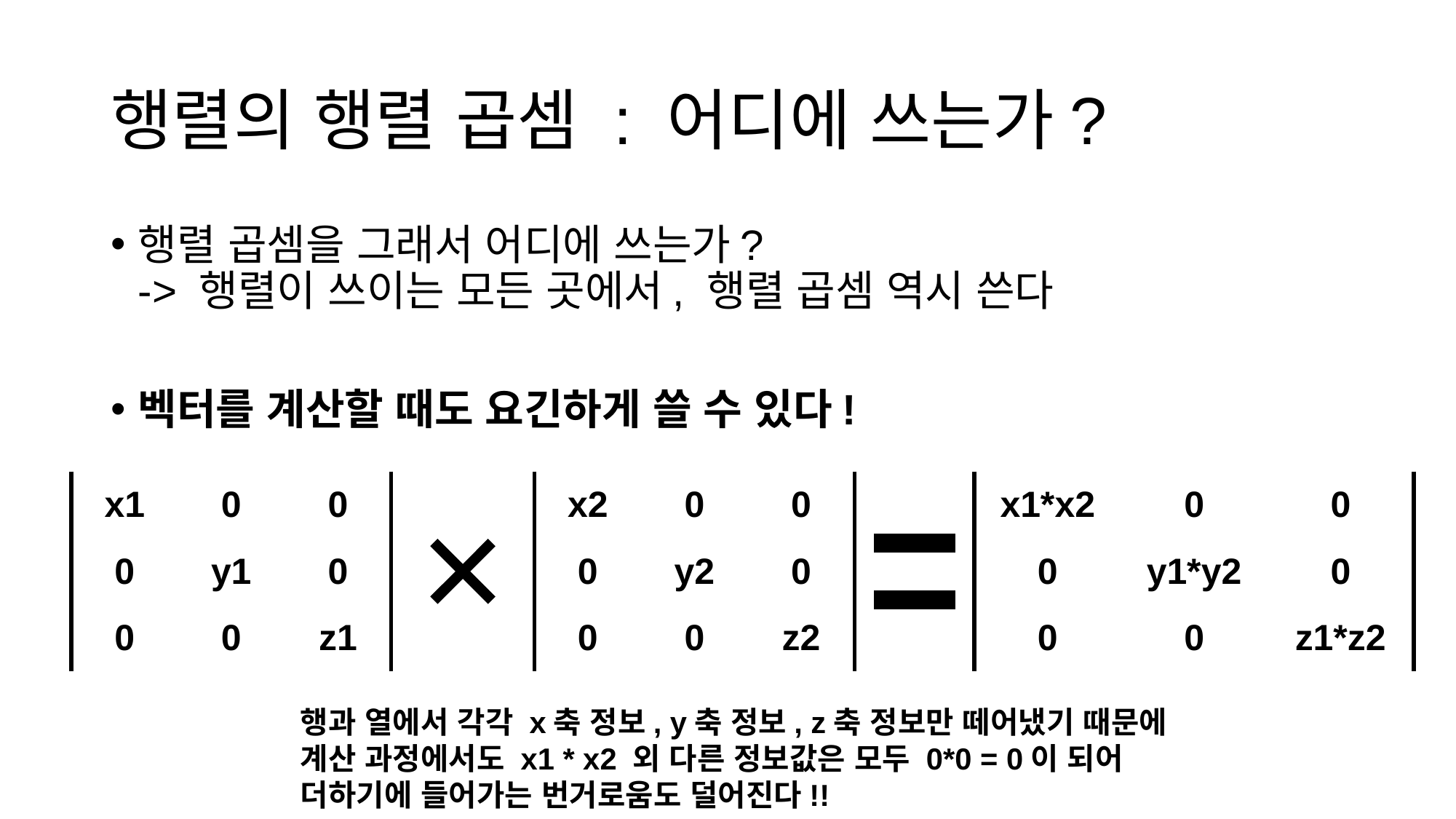

# 행렬의 행렬 곱셈 : 어디에 쓰는가?
행렬 곱셈을 그래서 어디에 쓰는가?
-> 행렬이 쓰이는 모든 곳에서, 행렬 곱셈 역시 쓴다
벡터를 계산할 때도 요긴하게 쓸 수 있다!
| x1\*x2 | 0 | 0 |
| --- | --- | --- |
| 0 | y1\*y2 | 0 |
| 0 | 0 | z1\*z2 |
| x1 | 0 | 0 |
| --- | --- | --- |
| 0 | y1 | 0 |
| 0 | 0 | z1 |
| x2 | 0 | 0 |
| --- | --- | --- |
| 0 | y2 | 0 |
| 0 | 0 | z2 |

행과 열에서 각각 x축 정보, y축 정보, z축 정보만 떼어냈기 때문에
계산 과정에서도 x1 * x2 외 다른 정보값은 모두 0*0 = 0이 되어
더하기에 들어가는 번거로움도 덜어진다!!